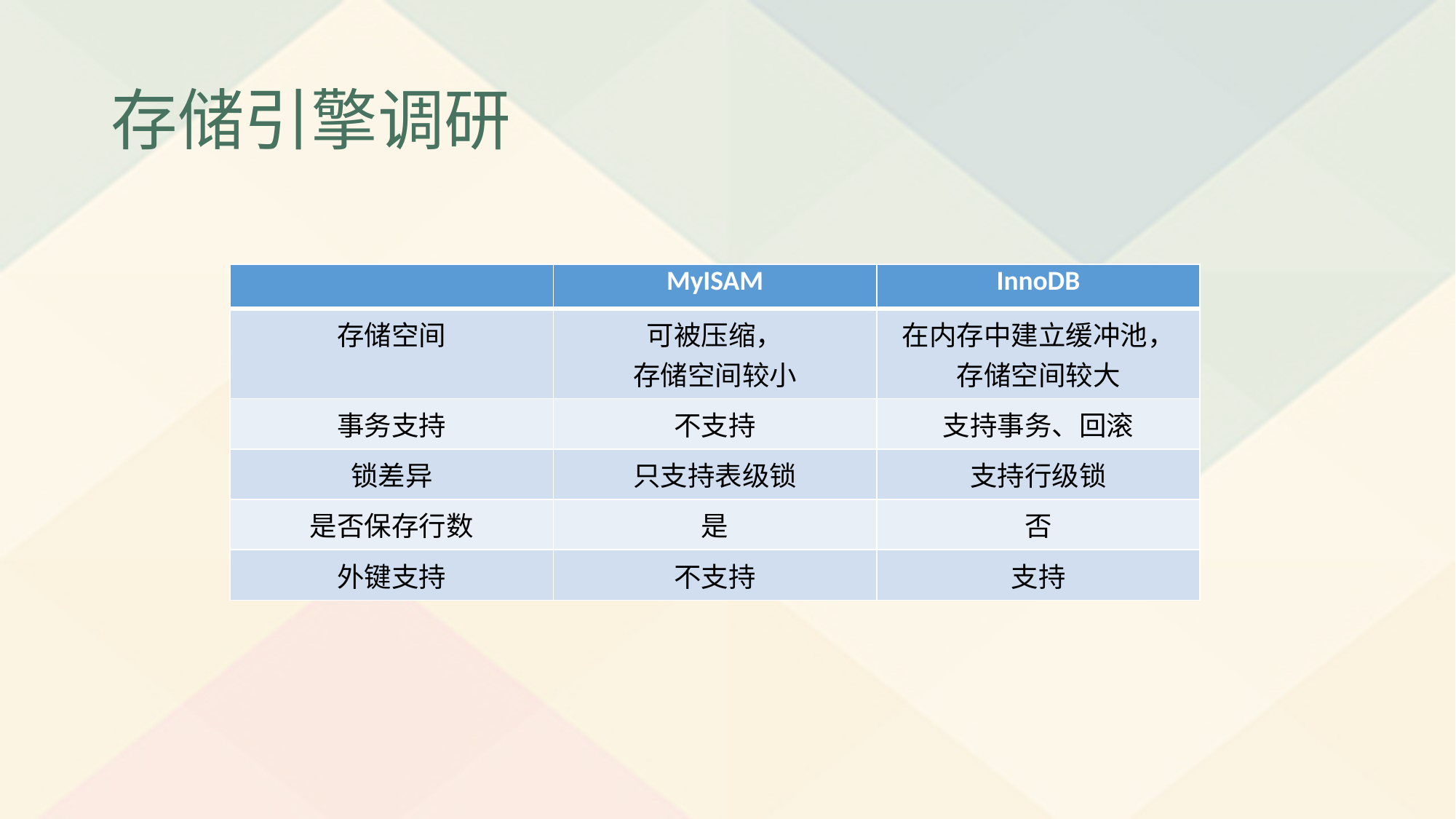

# 存储引擎调研
|  | MyISAM | InnoDB |
| --- | --- | --- |
| 存储空间 | 可被压缩， 存储空间较小 | 在内存中建立缓冲池， 存储空间较大 |
| 事务支持 | 不支持 | 支持事务、回滚 |
| 锁差异 | 只支持表级锁 | 支持行级锁 |
| 是否保存行数 | 是 | 否 |
| 外键支持 | 不支持 | 支持 |